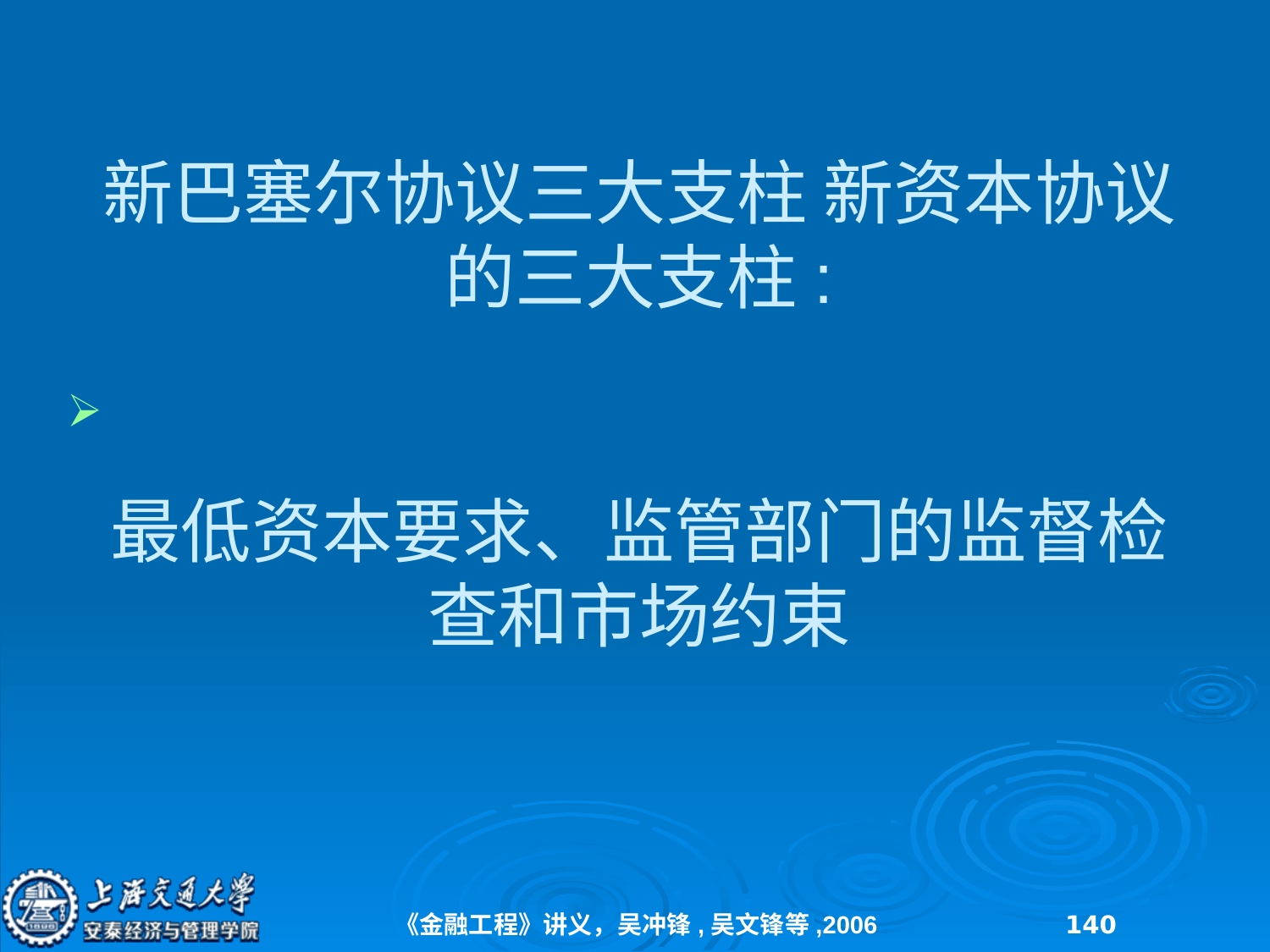

# 新巴塞尔协议三大支柱 新资本协议的三大支柱: 最低资本要求、监管部门的监督检查和市场约束